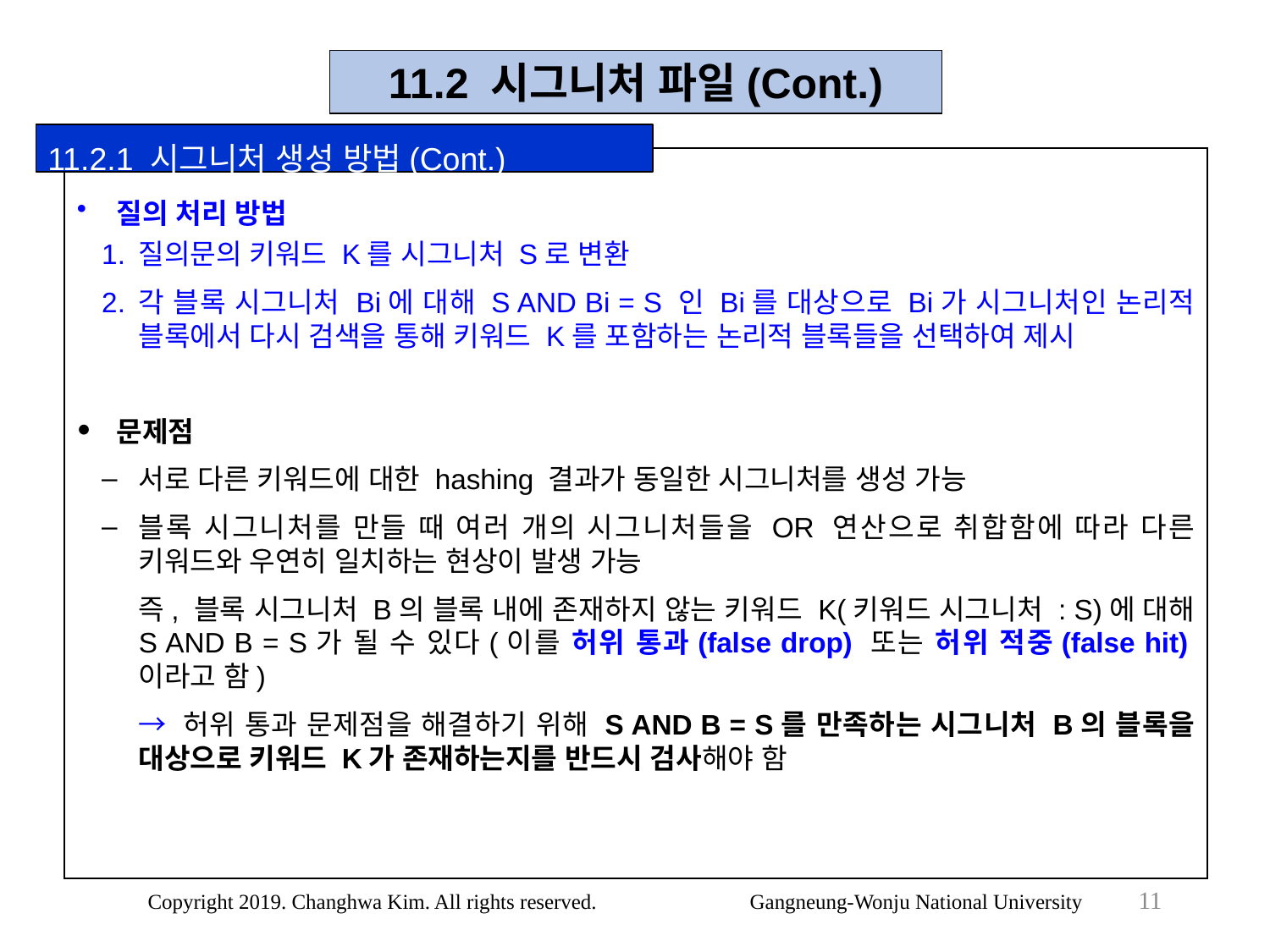

11.2 시그니처 파일(Cont.)
11.2.1 시그니처 생성 방법(Cont.)

질의 처리 방법
질의문의 키워드 K를 시그니처 S로 변환
각 블록 시그니처 Bi에 대해 S AND Bi = S 인 Bi를 대상으로 Bi가 시그니처인 논리적 블록에서 다시 검색을 통해 키워드 K를 포함하는 논리적 블록들을 선택하여 제시

문제점
서로 다른 키워드에 대한 hashing 결과가 동일한 시그니처를 생성 가능
블록 시그니처를 만들 때 여러 개의 시그니처들을 OR 연산으로 취합함에 따라 다른 키워드와 우연히 일치하는 현상이 발생 가능
즉, 블록 시그니처 B의 블록 내에 존재하지 않는 키워드 K(키워드 시그니처 : S)에 대해 S AND B = S가 될 수 있다(이를 허위 통과(false drop) 또는 허위 적중(false hit)이라고 함)
→ 허위 통과 문제점을 해결하기 위해 S AND B = S를 만족하는 시그니처 B의 블록을 대상으로 키워드 K가 존재하는지를 반드시 검사해야 함

11
Copyright 2019. Changhwa Kim. All rights reserved.                             Gangneung-Wonju National University